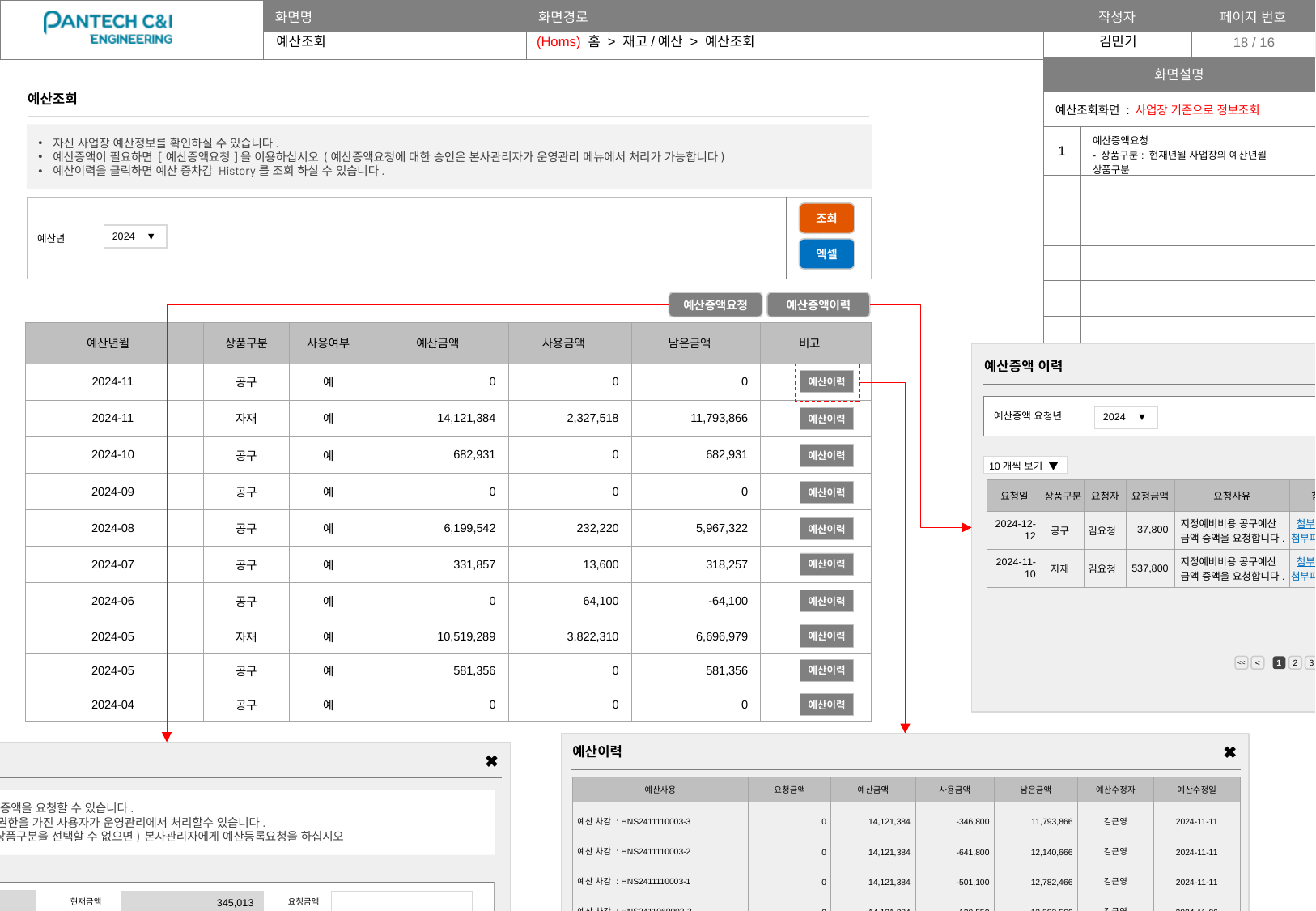

예산조회
(Homs) 홈 > 재고/예산 > 예산조회
18
| 화면설명 |  |
| --- | --- |
| 예산조회화면 : 사업장 기준으로 정보조회 |  |
| 1 | 예산증액요청 - 상품구분: 현재년월 사업장의 예산년월 상품구분 |
|  |  |
|  |  |
|  |  |
|  |  |
|  |  |
|  |  |
|  |  |
|  |  |
|  |  |
|  |  |
|  |  |
|  |  |
|  |  |
|  |  |
예산조회
자신 사업장 예산정보를 확인하실 수 있습니다.
예산증액이 필요하면 [예산증액요청]을 이용하십시오 (예산증액요청에 대한 승인은 본사관리자가 운영관리 메뉴에서 처리가 가능합니다)
예산이력을 클릭하면 예산 증차감 History를 조회 하실 수 있습니다.
| 예산년 | 년 |  |  |  |  |  |
| --- | --- | --- | --- | --- | --- | --- |
조회
| 2024 ▼ |
| --- |
엑셀
예산증액요청
예산증액이력
| 예산년월 | 상품구분 | 사용여부 | 예산금액 | 사용금액 | 남은금액 | 비고 |
| --- | --- | --- | --- | --- | --- | --- |
| 2024-11 | 공구 | 예 | 0 | 0 | 0 |  |
| 2024-11 | 자재 | 예 | 14,121,384 | 2,327,518 | 11,793,866 |  |
| 2024-10 | 공구 | 예 | 682,931 | 0 | 682,931 |  |
| 2024-09 | 공구 | 예 | 0 | 0 | 0 |  |
| 2024-08 | 공구 | 예 | 6,199,542 | 232,220 | 5,967,322 |  |
| 2024-07 | 공구 | 예 | 331,857 | 13,600 | 318,257 |  |
| 2024-06 | 공구 | 예 | 0 | 64,100 | -64,100 |  |
| 2024-05 | 자재 | 예 | 10,519,289 | 3,822,310 | 6,696,979 |  |
| 2024-05 | 공구 | 예 | 581,356 | 0 | 581,356 |  |
| 2024-04 | 공구 | 예 | 0 | 0 | 0 |  |

예산증액 이력
✖

예산이력
| 예산증액 요청년 | 년 |  |
| --- | --- | --- |
조회
| 2024 ▼ |
| --- |
예산이력
예산이력
| 10개씩 보기  ▼ |
| --- |
| 요청일 | 상품구분 | 요청자 | 요청금액 | 요청사유 | 첨부파일 | 처리 | 처리일 | 처리자 | 최종승인/반려사유0 |
| --- | --- | --- | --- | --- | --- | --- | --- | --- | --- |
| 2024-12-12 | 공구 | 김요청 | 37,800 | 지정예비비용 공구예산 금액 증액을 요청합니다. | 첨부파일1.xls 첨부파일222.xlx | 승인 | 2024-12-20 | 김승인 | 아켜쓰세요 |
| 2024-11-10 | 자재 | 김요청 | 537,800 | 지정예비비용 공구예산 금액 증액을 요청합니다. | 첨부파일1.xls 첨부파일222.xlx | 반려 | 2024-12-01 | 김승인 | 돈없어요 |
예산이력
예산이력
예산이력
예산이력
예산이력
<<
<
1
2
3
⦁⦁⦁
10
>
>>
예산이력
예산이력

예산이력
✖
<<
<
1
2
3
⦁⦁⦁
10
>
>>
닫기

예산증액 요청
✖
| 예산사용 | 요청금액 | 예산금액 | 사용금액 | 남은금액 | 예산수정자 | 예산수정일 |
| --- | --- | --- | --- | --- | --- | --- |
| 예산 차감 : HNS2411110003-3 | 0 | 14,121,384 | -346,800 | 11,793,866 | 김근영 | 2024-11-11 |
| 예산 차감 : HNS2411110003-2 | 0 | 14,121,384 | -641,800 | 12,140,666 | 김근영 | 2024-11-11 |
| 예산 차감 : HNS2411110003-1 | 0 | 14,121,384 | -501,100 | 12,782,466 | 김근영 | 2024-11-11 |
| 예산 차감 : HNS2411060002-3 | 0 | 14,121,384 | -130,550 | 13,283,566 | 김근영 | 2024-11-06 |
예산이 없거나 부족할때 예산 증액을 요청할 수 있습니다.
예산증액 승인은 본사관리자 권한을 가진 사용자가 운영관리에서 처리할수 있습니다.
현재 배정된 예산이 없으면(상품구분을 선택할 수 없으면) 본사관리자에게 예산등록요청을 하십시오
1
| 상품구분 |  | 현재금액 |  | 요청금액 |  |
| --- | --- | --- | --- | --- | --- |
| 요청사유 |  |  |  |  |  |
| 첨부파일 | \* 최대 3개 파일 등록이 가능합니다. \* 파일은 30MB 이상 등록 할 수 없습니다. \* 지원하는 파일형식은 JPG, TXT, XLS, XLSX, XLSM, PDF, PNG, GIF, TIF, DOC, DOCX, JPEG, PPT, PPTX, ZIP, BMP, HWP 만 등록이 가능합니다. |  |  |  |  |
| 선택 ▼ |
| --- |
| 345,013 |
| --- |
|  |
| --- |
|  |
| --- |
|  |
| --- |
상품도면 첨부파일004.pdf
첨부파일004.xlsx
첨부
X
X
증액요청
닫기